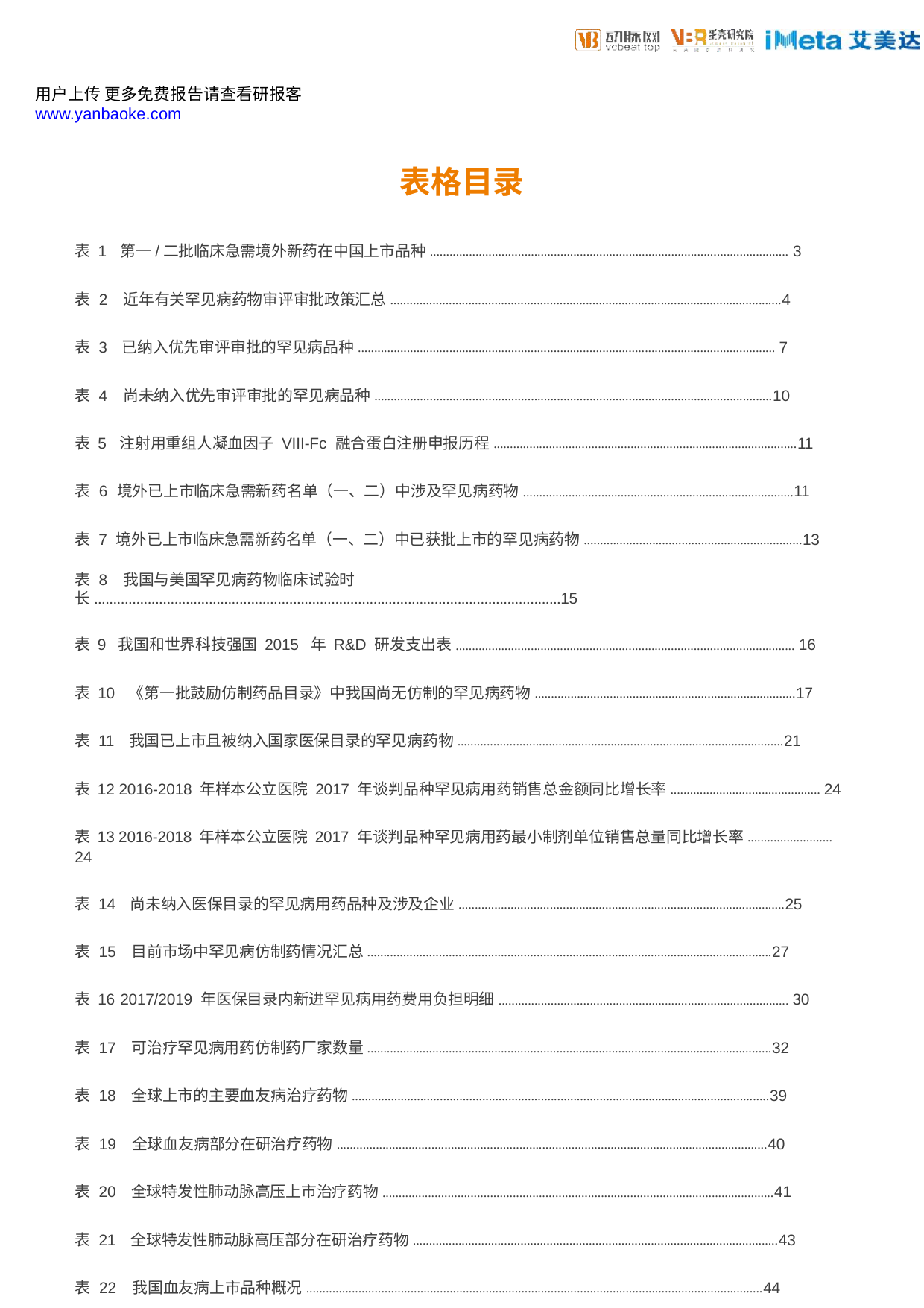

用户上传 更多免费报告请查看研报客 www.yanbaoke.com
表格目录
表 1  第一/二批临床急需境外新药在中国上市品种.............................................................................................................. 3

表 2  近年有关罕见病药物审评审批政策汇总........................................................................................................................4

表 3  已纳入优先审评审批的罕见病品种................................................................................................................................ 7

表 4  尚未纳入优先审评审批的罕见病品种..........................................................................................................................10

表 5  注射用重组人凝血因子 VIII-Fc 融合蛋白注册申报历程.............................................................................................11

表 6 境外已上市临床急需新药名单（一、二）中涉及罕见病药物...................................................................................11

表 7 境外已上市临床急需新药名单（一、二）中已获批上市的罕见病药物...................................................................13

表 8  我国与美国罕见病药物临床试验时长..........................................................................................................................15

表 9  我国和世界科技强国 2015  年 R&D 研发支出表........................................................................................................ 16

表 10  《第一批鼓励仿制药品目录》中我国尚无仿制的罕见病药物................................................................................17

表 11  我国已上市且被纳入国家医保目录的罕见病药物....................................................................................................21

表 12 2016-2018 年样本公立医院 2017 年谈判品种罕见病用药销售总金额同比增长率.............................................. 24

表 13 2016-2018 年样本公立医院 2017 年谈判品种罕见病用药最小制剂单位销售总量同比增长率.......................... 24

表 14  尚未纳入医保目录的罕见病用药品种及涉及企业....................................................................................................25

表 15  目前市场中罕见病仿制药情况汇总............................................................................................................................27

表 16 2017/2019 年医保目录内新进罕见病用药费用负担明细......................................................................................... 30

表 17  可治疗罕见病用药仿制药厂家数量............................................................................................................................32

表 18  全球上市的主要血友病治疗药物................................................................................................................................39

表 19  全球血友病部分在研治疗药物....................................................................................................................................40

表 20  全球特发性肺动脉高压上市治疗药物........................................................................................................................41

表 21  全球特发性肺动脉高压部分在研治疗药物................................................................................................................43

表 22  我国血友病上市品种概况............................................................................................................................................44

表 23  我国血友病在研新品种概况........................................................................................................................................45

表 24  我国特发性肺动脉高压上市品种情况........................................................................................................................46

表 25  我国特发性肺动脉高压在研新品种概况....................................................................................................................47